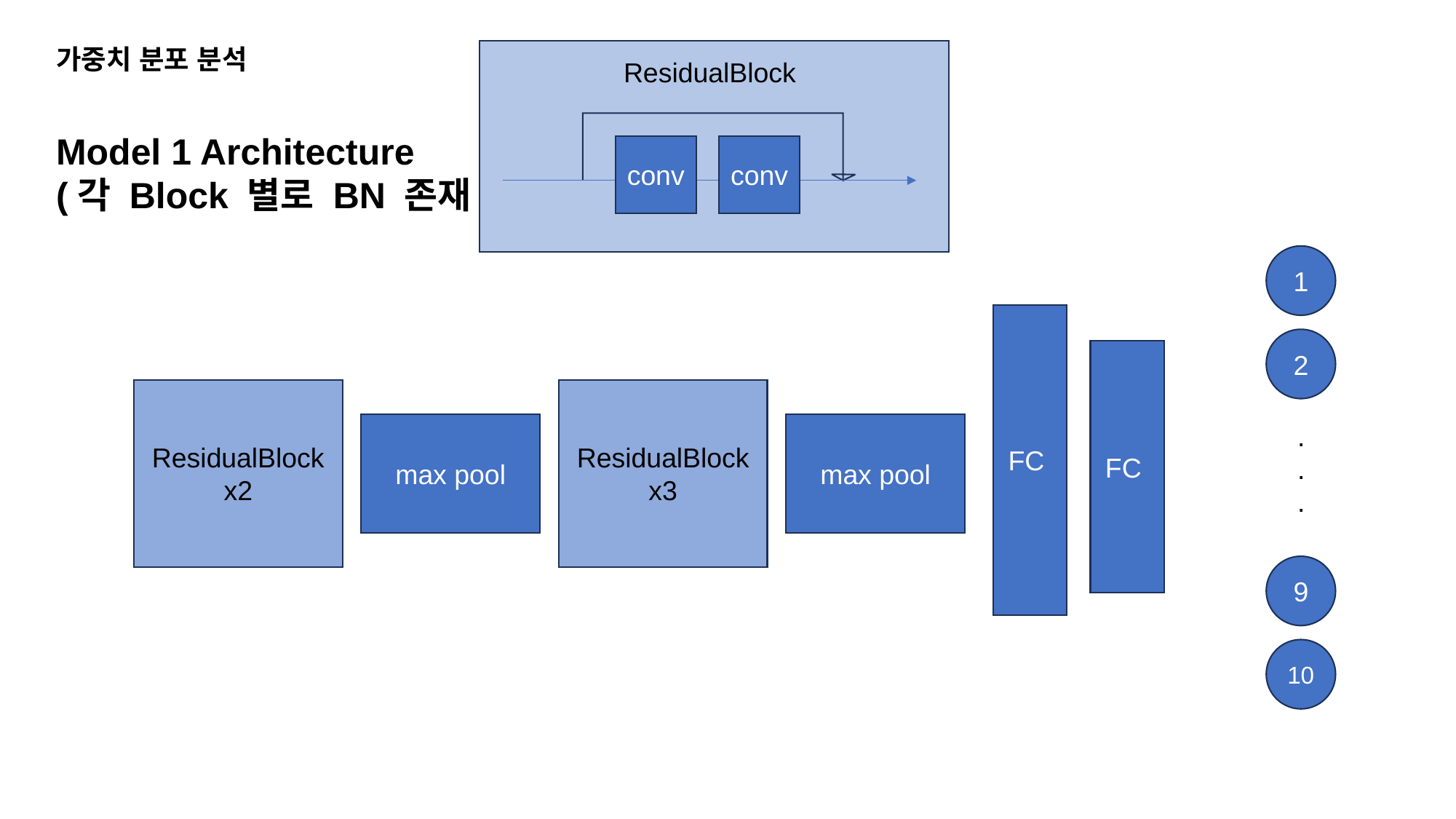

가중치 분포 분석

ResidualBlock

conv
conv
Model 1 Architecture
(각 Block 별로 BN 존재)
1
FC
2
FC
ResidualBlock x2
ResidualBlock x3
max pool
.
.
.
max pool
9
10